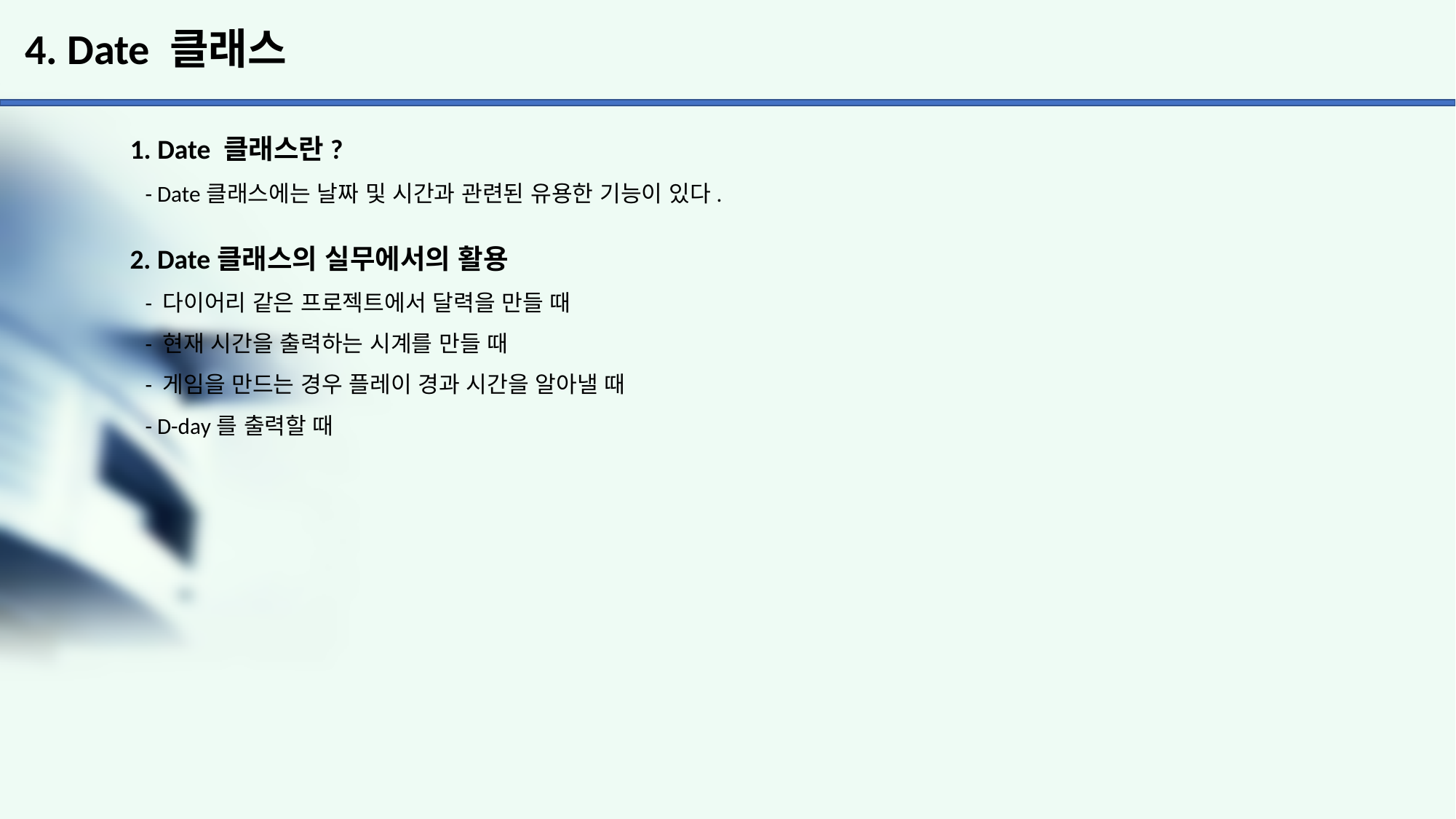

# 4. Date 클래스
1. Date 클래스란?
   - Date클래스에는 날짜 및 시간과 관련된 유용한 기능이 있다.
2. Date클래스의 실무에서의 활용
   - 다이어리 같은 프로젝트에서 달력을 만들 때
   - 현재 시간을 출력하는 시계를 만들 때
   - 게임을 만드는 경우 플레이 경과 시간을 알아낼 때
   - D-day를 출력할 때